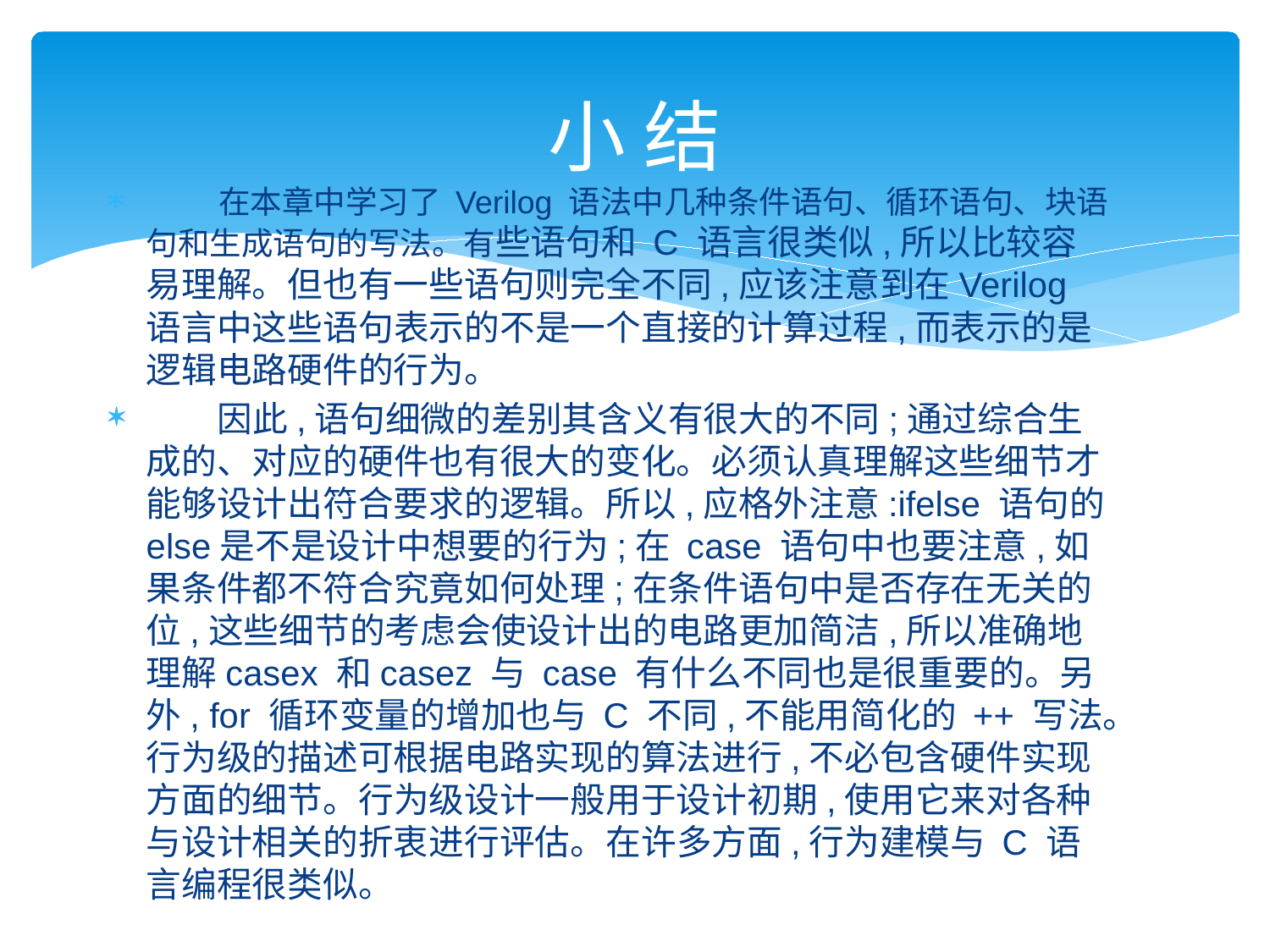

# 小 结
         在本章中学习了 Verilog 语法中几种条件语句、循环语句、块语句和生成语句的写法。有些语句和 C 语言很类似,所以比较容易理解。但也有一些语句则完全不同,应该注意到在Verilog 语言中这些语句表示的不是一个直接的计算过程,而表示的是逻辑电路硬件的行为。
        因此,语句细微的差别其含义有很大的不同;通过综合生成的、对应的硬件也有很大的变化。必须认真理解这些细节才能够设计出符合要求的逻辑。所以,应格外注意:ifelse 语句的 else是不是设计中想要的行为;在 case 语句中也要注意,如果条件都不符合究竟如何处理;在条件语句中是否存在无关的位,这些细节的考虑会使设计出的电路更加简洁,所以准确地理解casex 和casez 与 case 有什么不同也是很重要的。另外, for 循环变量的增加也与 C 不同,不能用简化的 ++ 写法。行为级的描述可根据电路实现的算法进行,不必包含硬件实现方面的细节。行为级设计一般用于设计初期,使用它来对各种与设计相关的折衷进行评估。在许多方面,行为建模与 C 语言编程很类似。